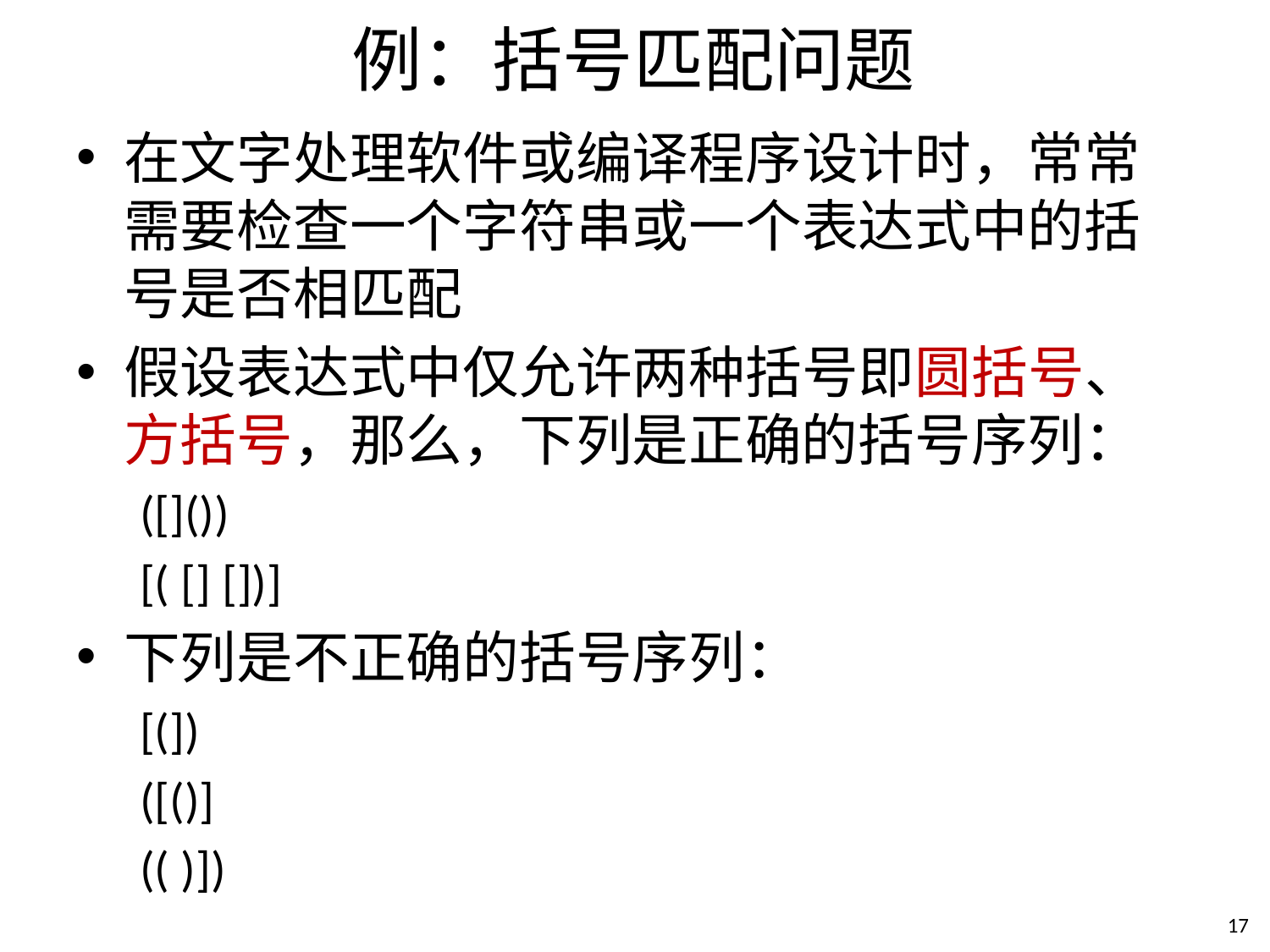

# 例：括号匹配问题
在文字处理软件或编译程序设计时，常常需要检查一个字符串或一个表达式中的括号是否相匹配
假设表达式中仅允许两种括号即圆括号、方括号，那么，下列是正确的括号序列：
([]())
[( [] [])]
下列是不正确的括号序列：
[(])
([()]
(( )])
17